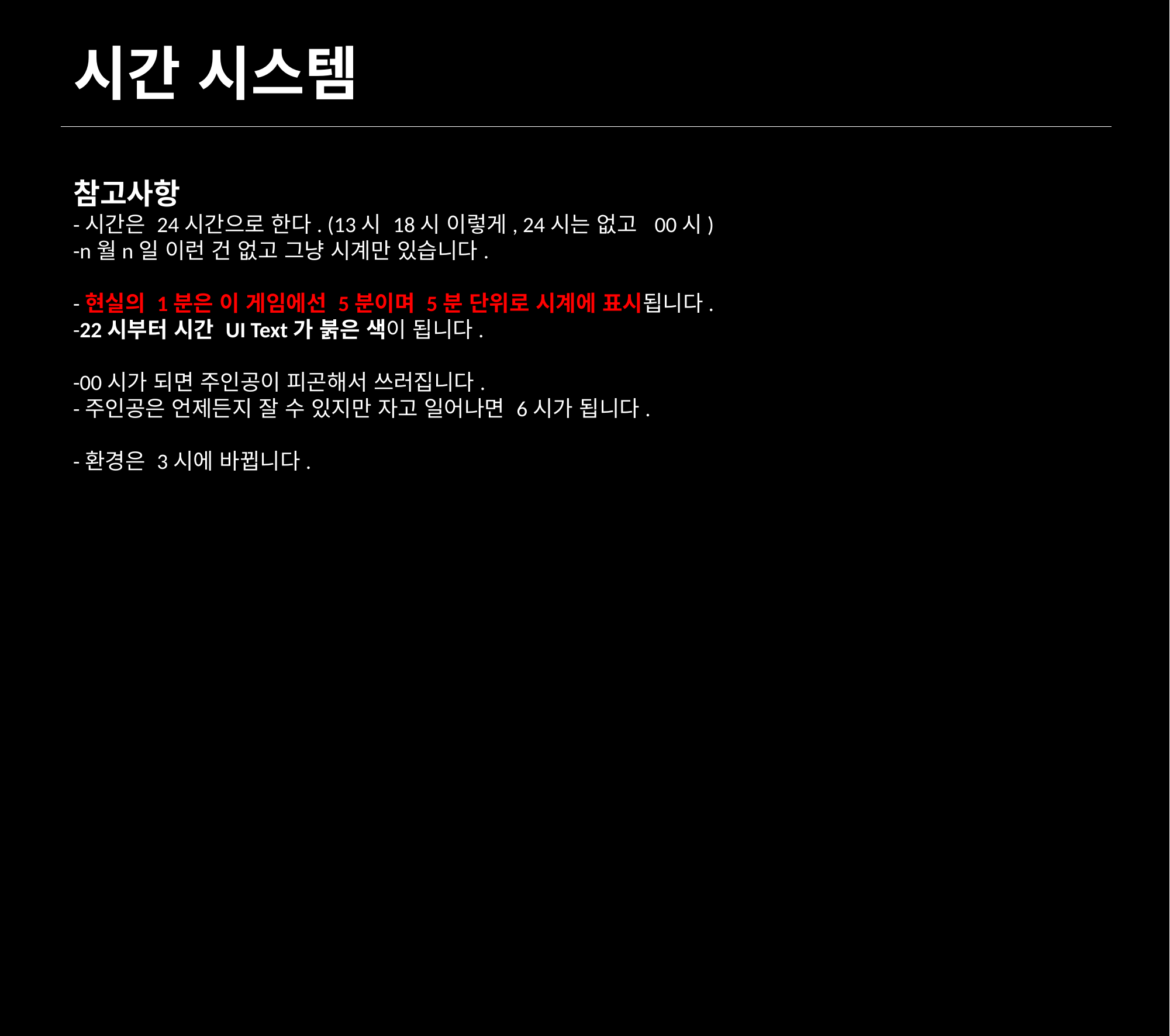

시간 시스템
참고사항
-시간은 24시간으로 한다. (13시 18시 이렇게, 24시는 없고  00시)
-n월n일 이런 건 없고 그냥 시계만 있습니다.

-현실의 1분은 이 게임에선 5분이며 5분 단위로 시계에 표시됩니다.
-22시부터 시간 UI Text가 붉은 색이 됩니다.

-00시가 되면 주인공이 피곤해서 쓰러집니다.
-주인공은 언제든지 잘 수 있지만 자고 일어나면 6시가 됩니다.

-환경은 3시에 바뀝니다.